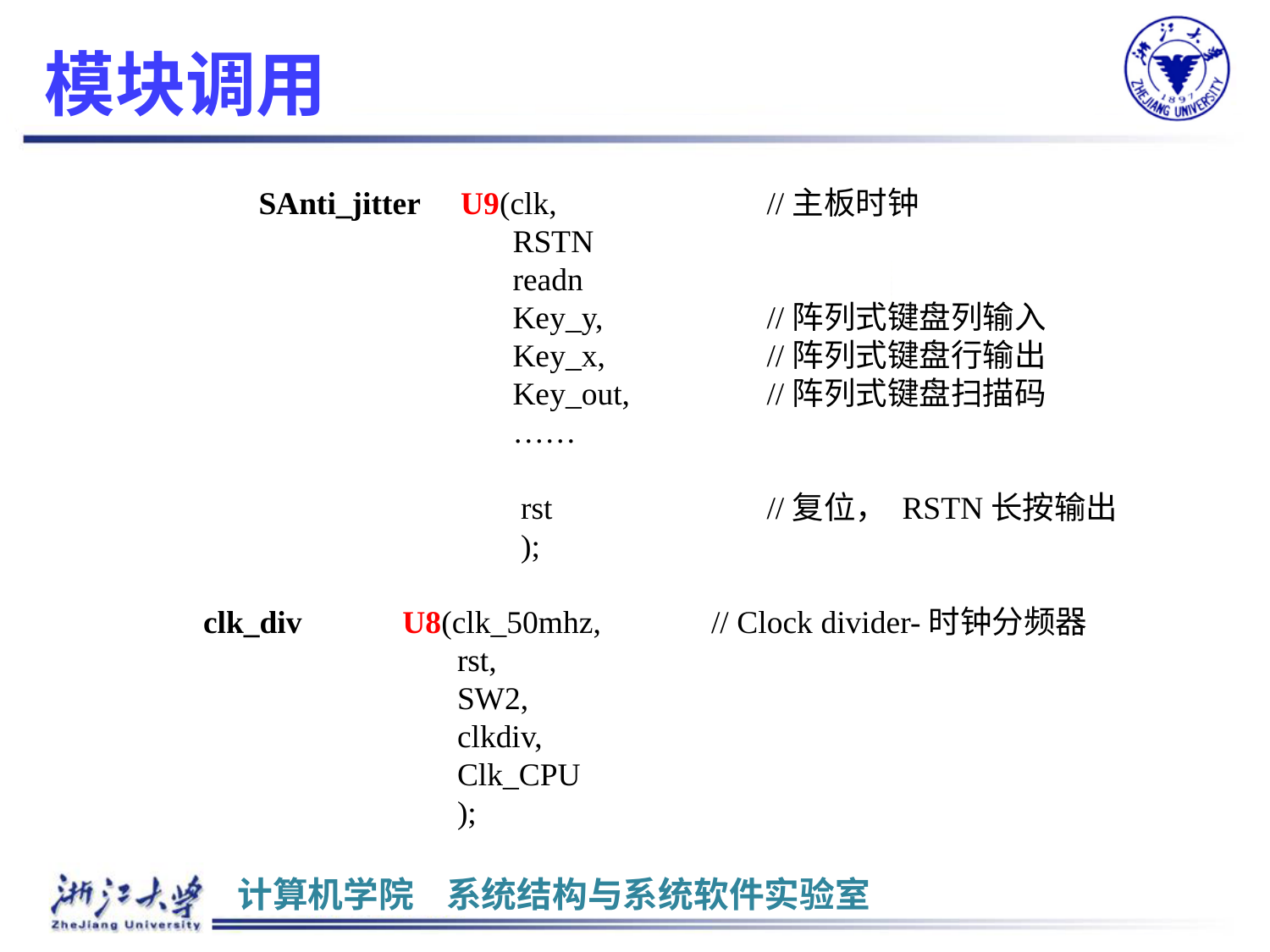

# 模块调用
	SAnti_jitter     U9(clk, 		//主板时钟
			RSTN
			readn
			Key_y,		//阵列式键盘列输入
			Key_x,		//阵列式键盘行输出
			Key_out,		//阵列式键盘扫描码
			……

			 rst	  	//复位， RSTN长按输出
			 );

	clk_div	         U8(clk_50mhz, 	// Clock divider-时钟分频器
		       	rst,
			SW2,
			clkdiv,
			Clk_CPU
			);